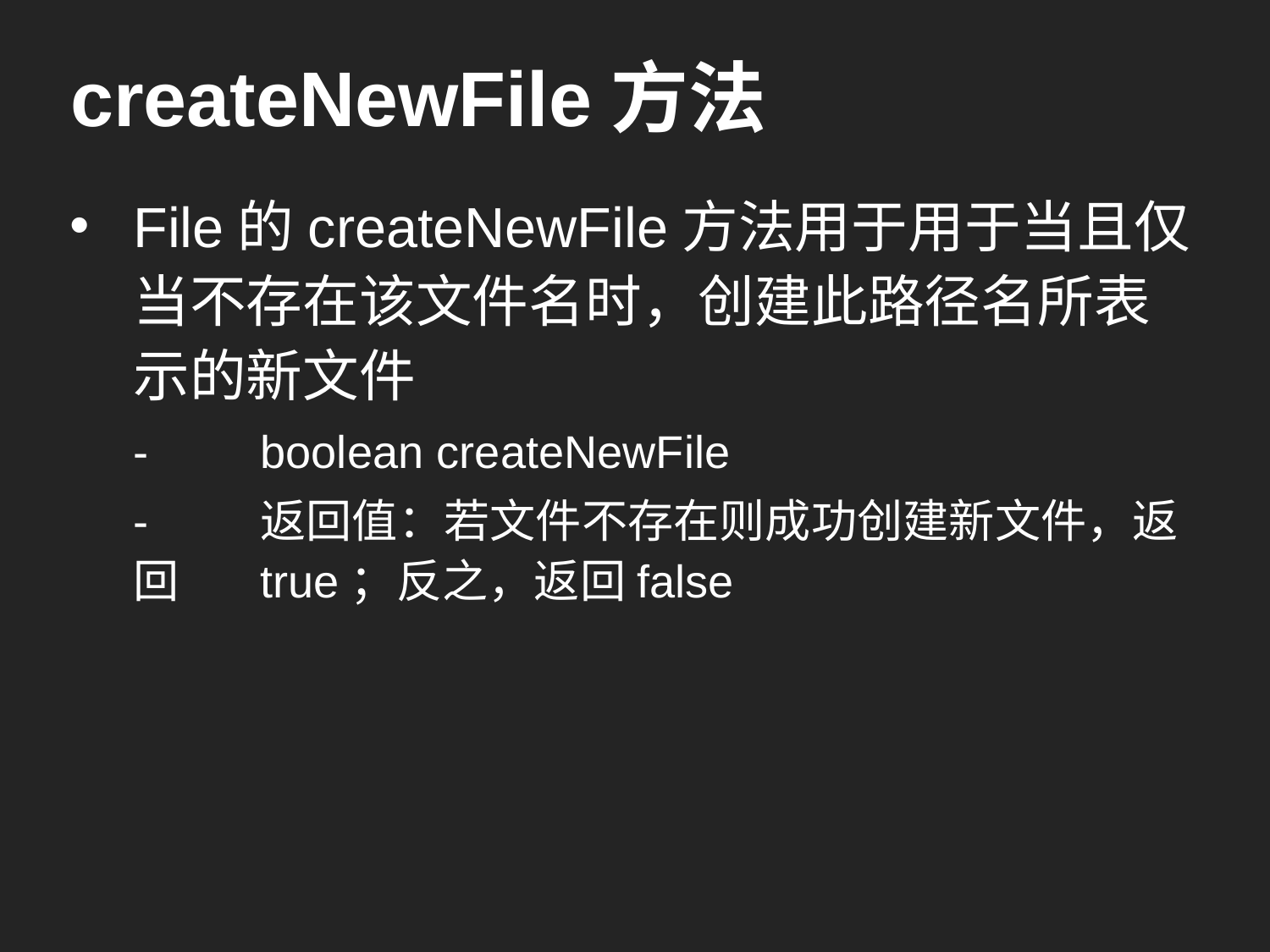

# createNewFile方法
File的createNewFile方法用于用于当且仅当不存在该文件名时，创建此路径名所表示的新文件
-	boolean createNewFile
-	返回值：若文件不存在则成功创建新文件，返回	true；反之，返回false